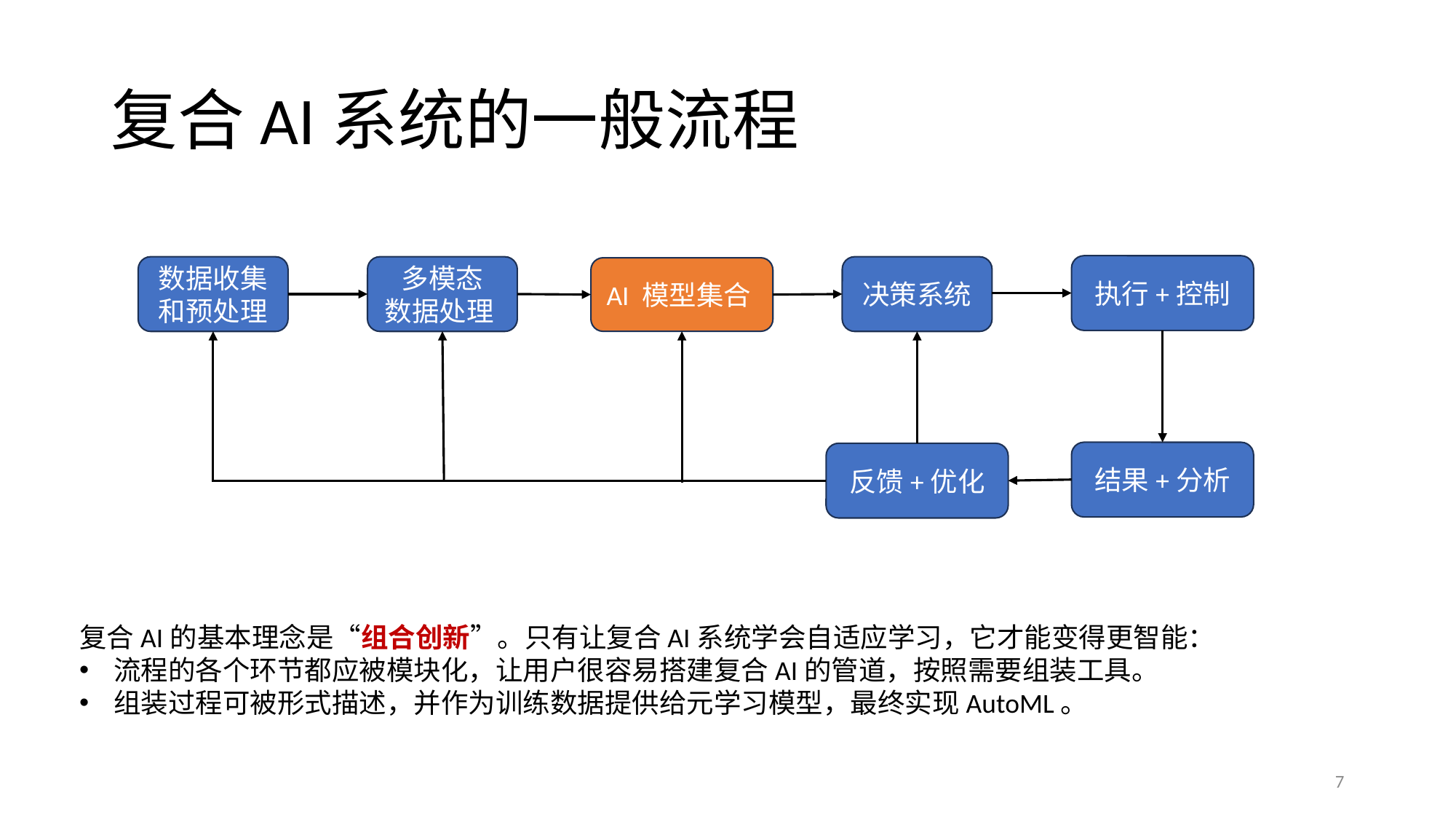

# 复合AI系统的一般流程
执行+控制
多模态
数据处理
决策系统
数据收集和预处理
AI 模型集合
结果+分析
反馈+优化
复合AI的基本理念是“组合创新”。只有让复合AI系统学会自适应学习，它才能变得更智能：
流程的各个环节都应被模块化，让用户很容易搭建复合AI的管道，按照需要组装工具。
组装过程可被形式描述，并作为训练数据提供给元学习模型，最终实现AutoML。
7